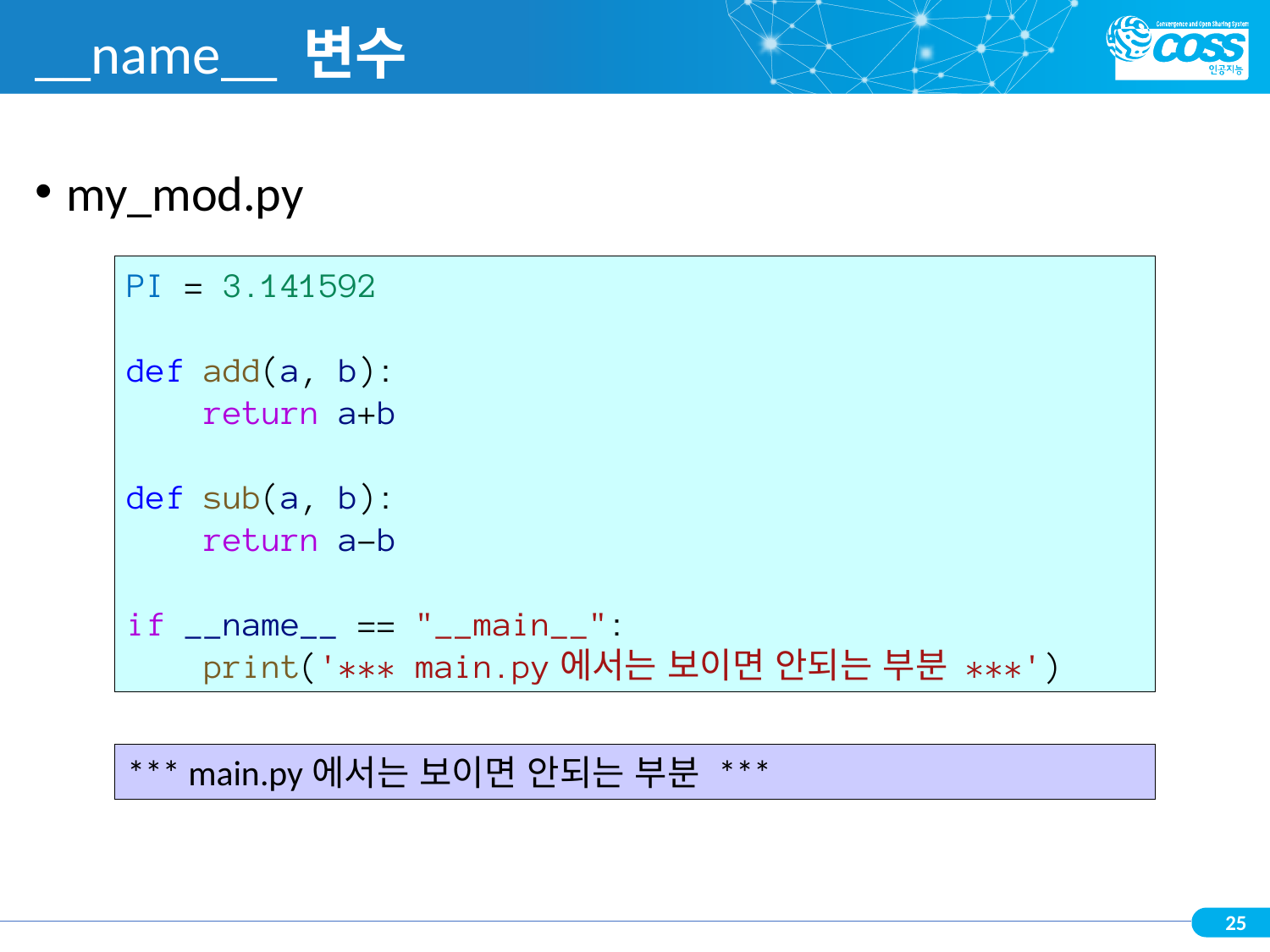

# __name__ 변수
my_mod.py

PI = 3.141592
def add(a, b):
    return a+b
def sub(a, b):
    return a-b
if __name__ == "__main__":
    print('*** main.py에서는 보이면 안되는 부분 ***')
*** main.py에서는 보이면 안되는 부분 ***
25